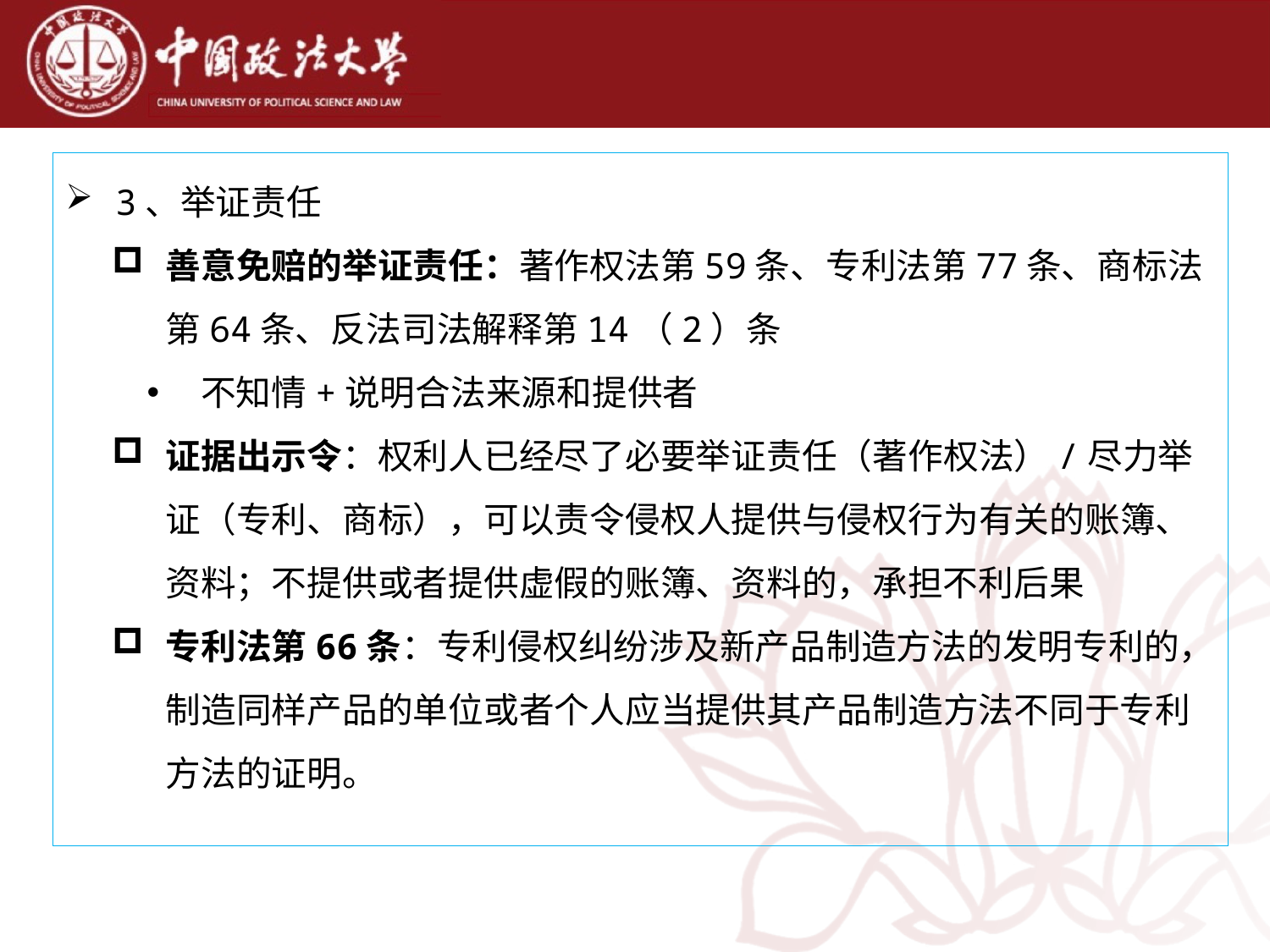

3、举证责任
善意免赔的举证责任：著作权法第59条、专利法第77条、商标法第64条、反法司法解释第14（2）条
不知情+说明合法来源和提供者
证据出示令：权利人已经尽了必要举证责任（著作权法）/尽力举证（专利、商标），可以责令侵权人提供与侵权行为有关的账簿、资料；不提供或者提供虚假的账簿、资料的，承担不利后果
专利法第66条：专利侵权纠纷涉及新产品制造方法的发明专利的，制造同样产品的单位或者个人应当提供其产品制造方法不同于专利方法的证明。